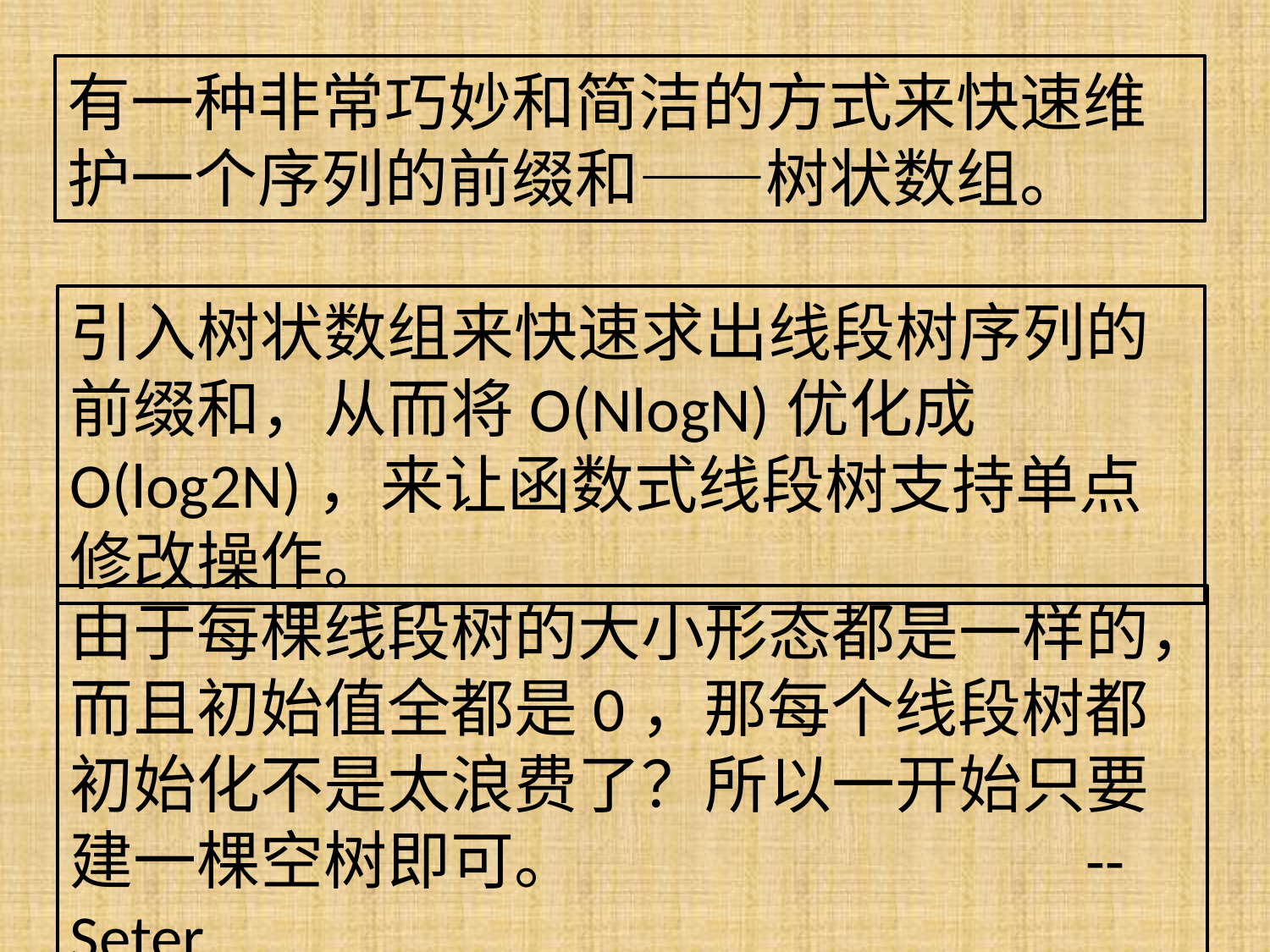

有一种非常巧妙和简洁的方式来快速维护一个序列的前缀和——树状数组。
引入树状数组来快速求出线段树序列的前缀和，从而将O(NlogN)优化成O(log2N)，来让函数式线段树支持单点修改操作。
由于每棵线段树的大小形态都是一样的，而且初始值全都是0，那每个线段树都初始化不是太浪费了？所以一开始只要建一棵空树即可。				--Seter